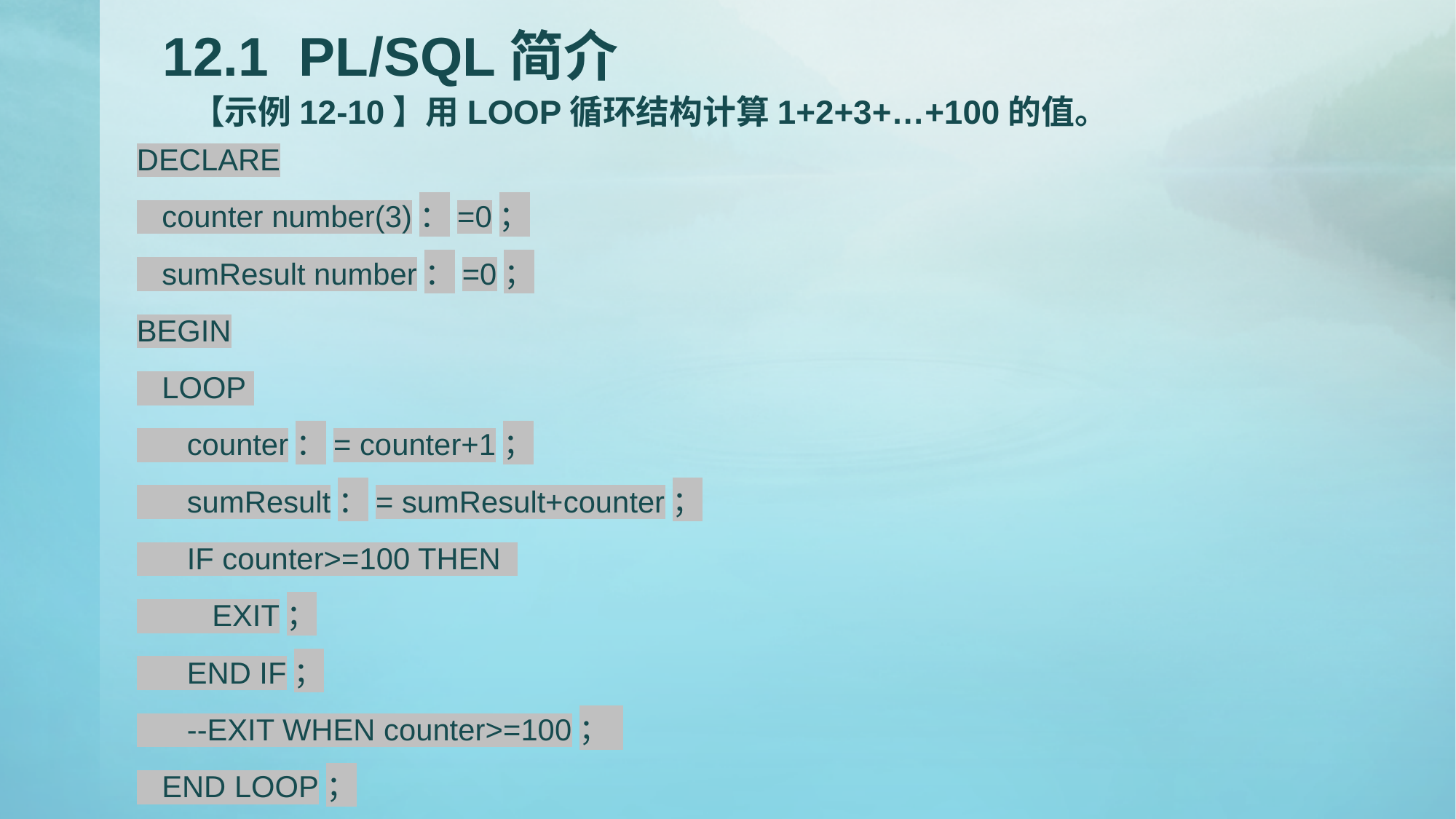

# 12.1  PL/SQL简介 【示例12-10】用LOOP循环结构计算1+2+3+…+100的值。
DECLARE
   counter number(3)：=0；
   sumResult number：=0；
BEGIN
   LOOP
      counter：= counter+1；
      sumResult：= sumResult+counter；
      IF counter>=100 THEN
         EXIT；
      END IF；
      --EXIT WHEN counter>=100；
   END LOOP；